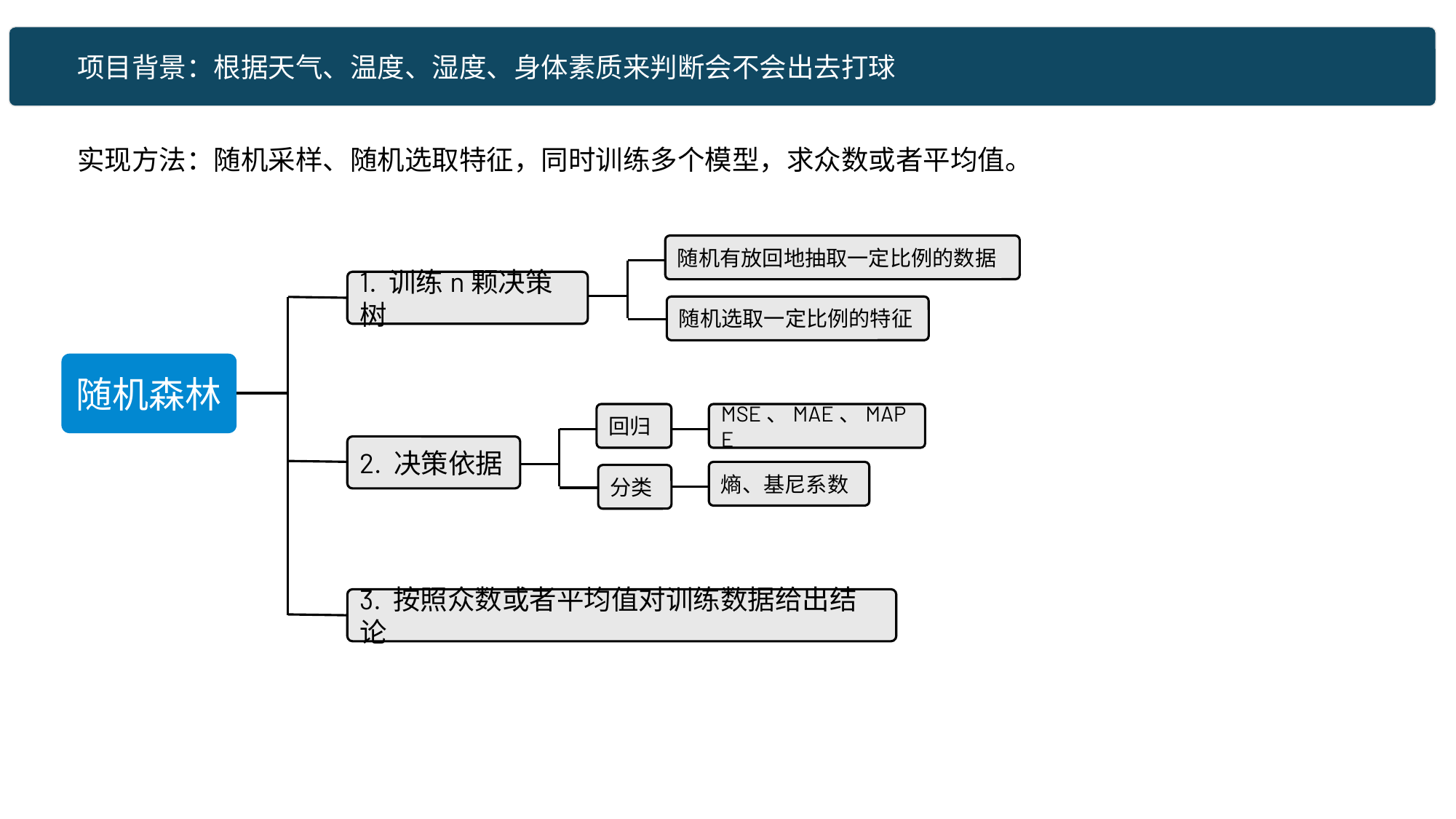

项目背景：根据天气、温度、湿度、身体素质来判断会不会出去打球
实现方法：随机采样、随机选取特征，同时训练多个模型，求众数或者平均值。
随机有放回地抽取一定比例的数据
1. 训练n颗决策树
随机选取一定比例的特征
随机森林
回归
MSE、MAE、MAPE
2. 决策依据
熵、基尼系数
分类
3. 按照众数或者平均值对训练数据给出结论